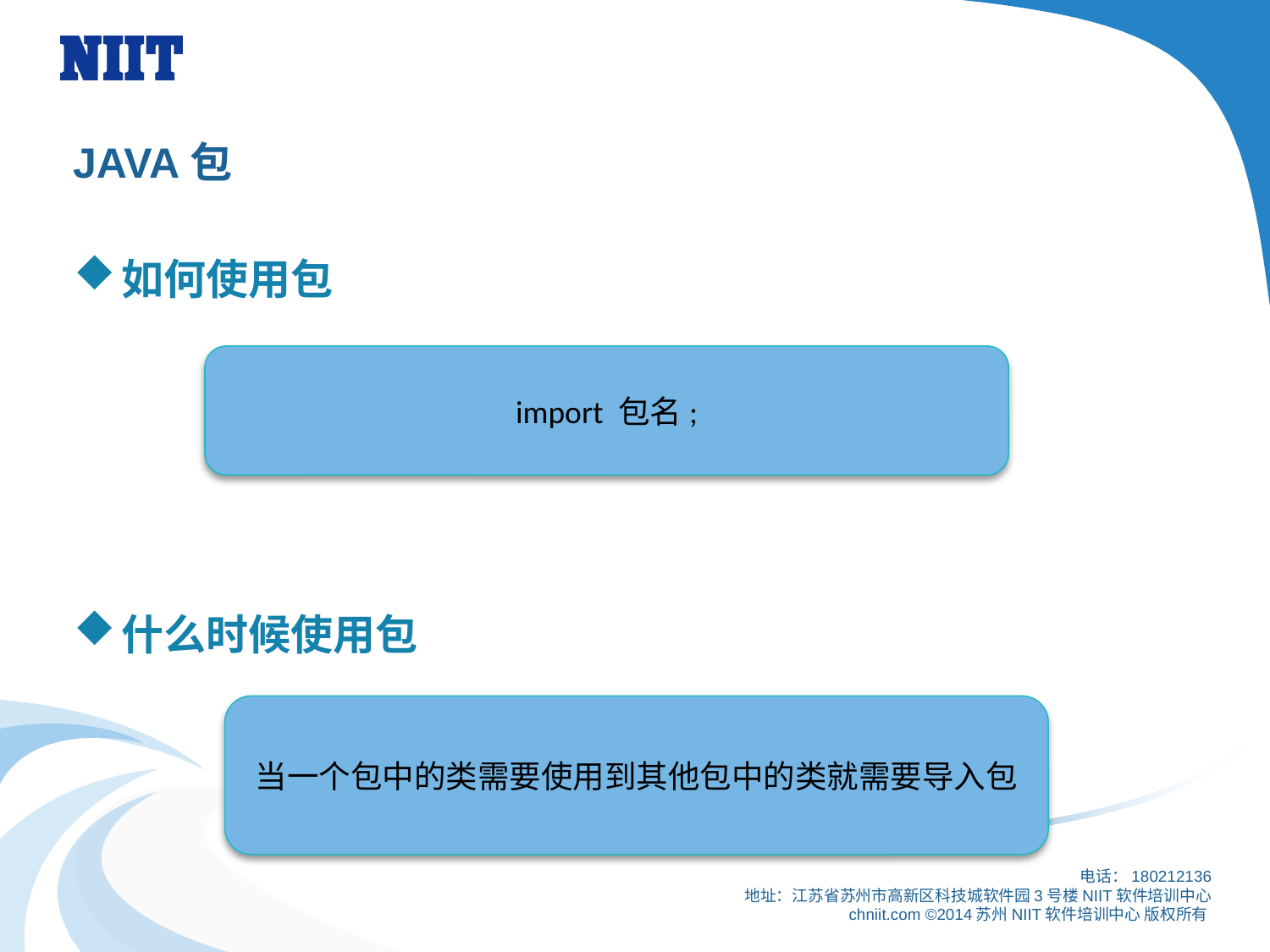

# JAVA包
如何使用包

什么时候使用包
import 包名;
当一个包中的类需要使用到其他包中的类就需要导入包